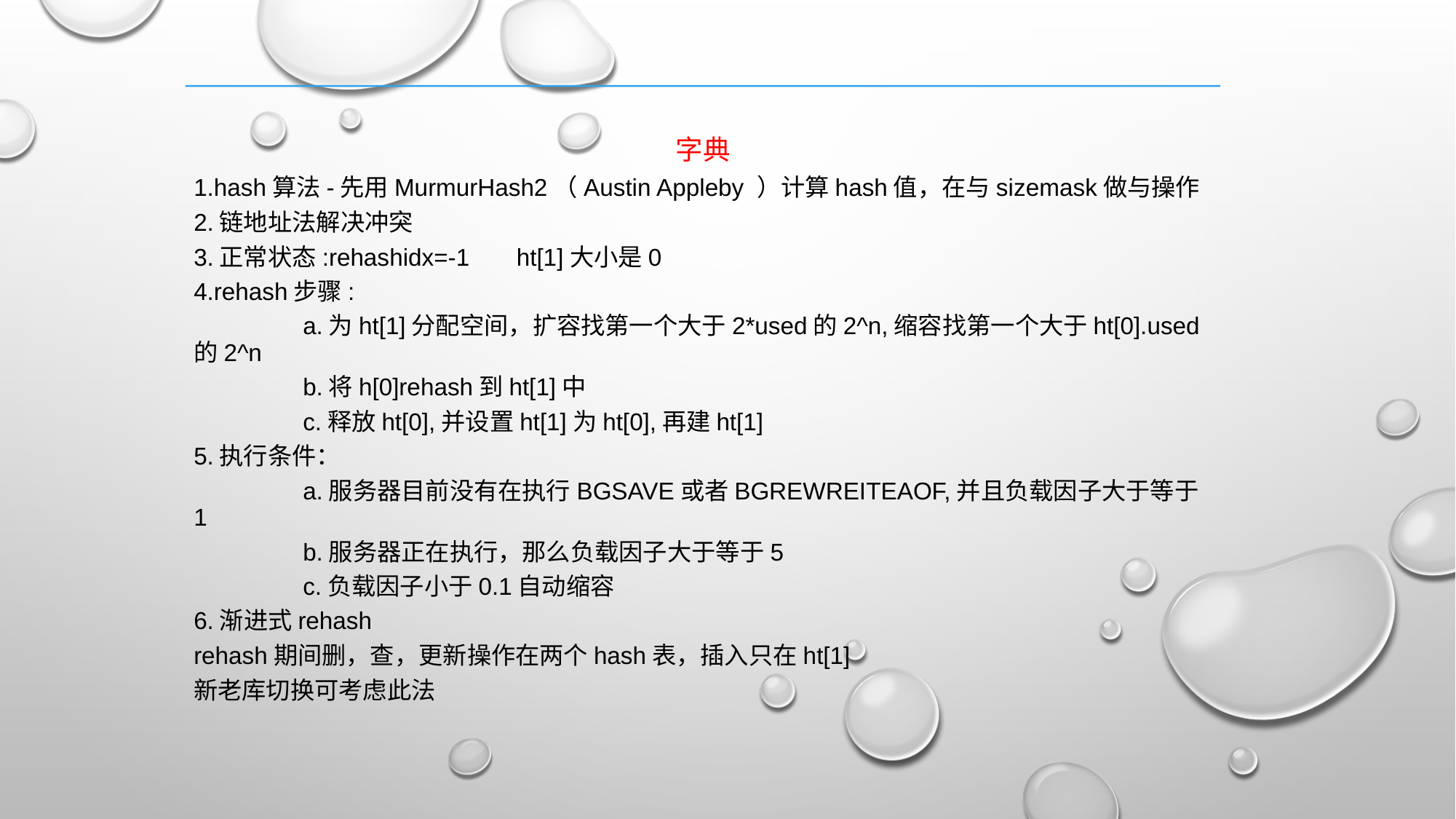

字典
1.hash算法-先用MurmurHash2（Austin Appleby ）计算hash值，在与sizemask做与操作
2.链地址法解决冲突
3.正常状态:rehashidx=-1       ht[1]大小是0
4.rehash步骤:
	a.为ht[1]分配空间，扩容找第一个大于2*used的2^n,缩容找第一个大于ht[0].used的2^n
	b.将h[0]rehash到ht[1]中
	c.释放ht[0],并设置ht[1]为ht[0],再建ht[1]
5.执行条件：
	a.服务器目前没有在执行BGSAVE或者BGREWREITEAOF,并且负载因子大于等于1
	b.服务器正在执行，那么负载因子大于等于5
	c.负载因子小于0.1自动缩容
6.渐进式rehash
rehash期间删，查，更新操作在两个hash表，插入只在ht[1]
新老库切换可考虑此法